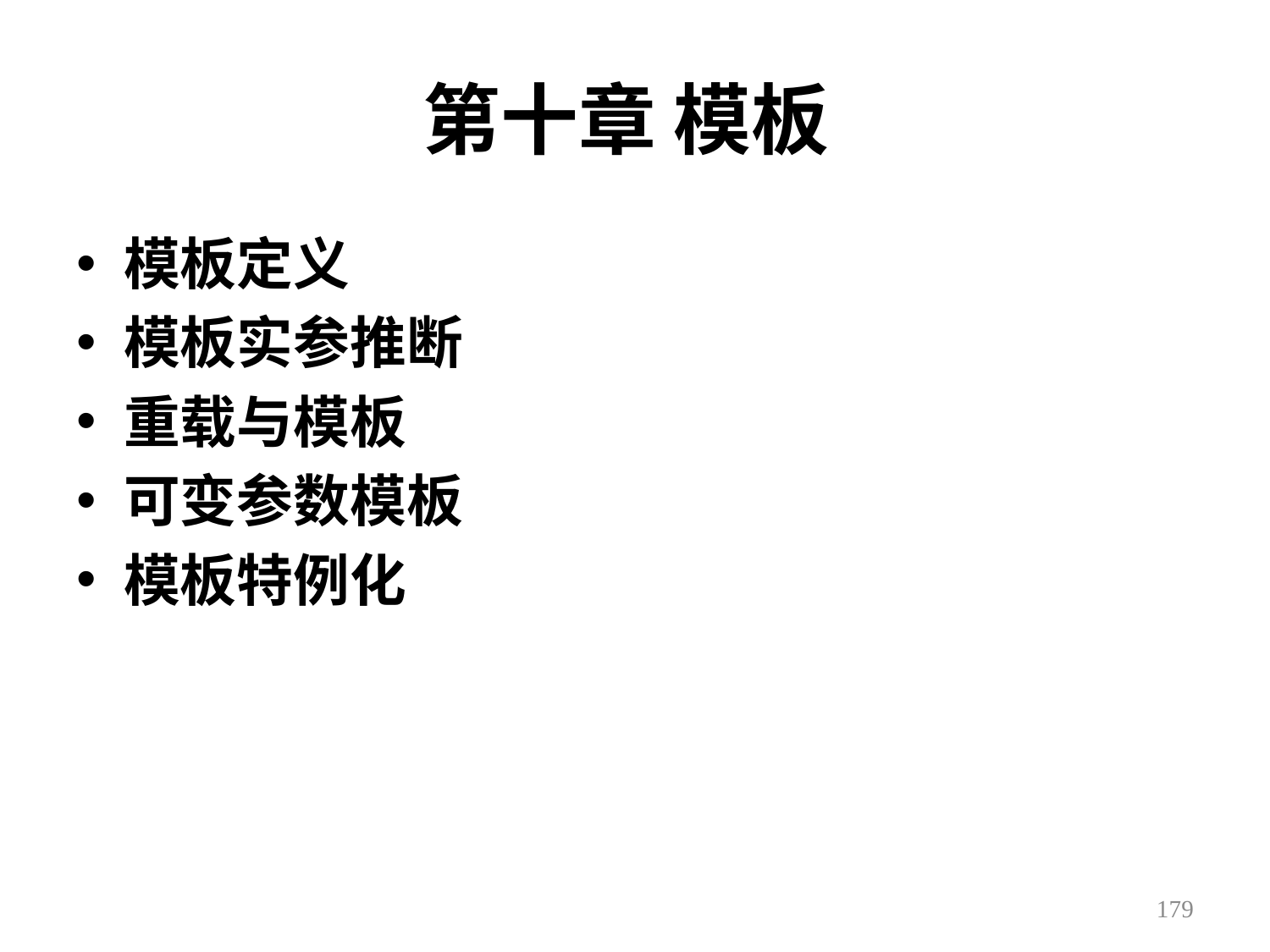

# 第十章 模板
模板定义
模板实参推断
重载与模板
可变参数模板
模板特例化
179